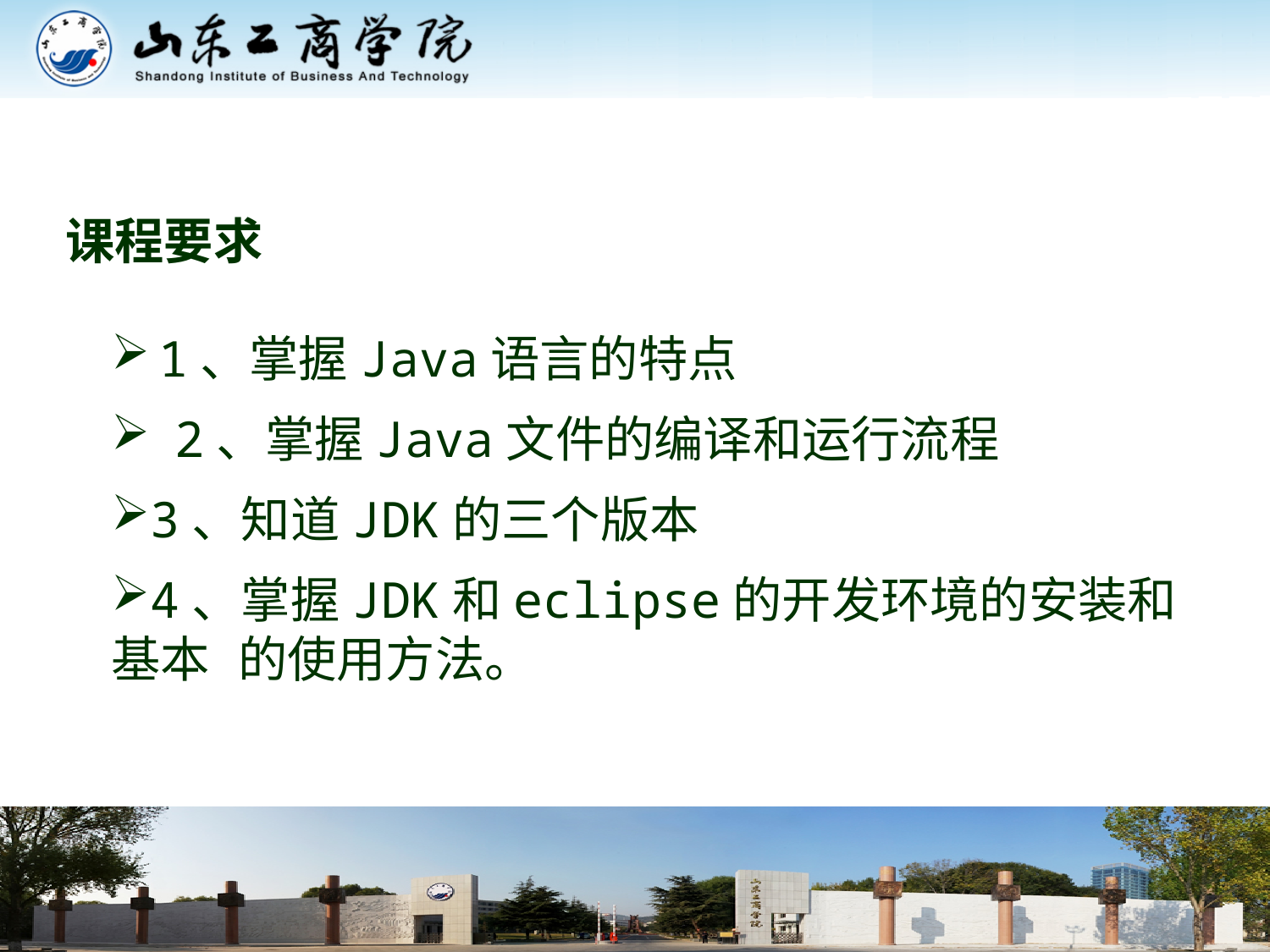

课程要求
1、掌握Java语言的特点
2、掌握Java文件的编译和运行流程
3、知道JDK的三个版本
4、掌握JDK和eclipse的开发环境的安装和基本	的使用方法。